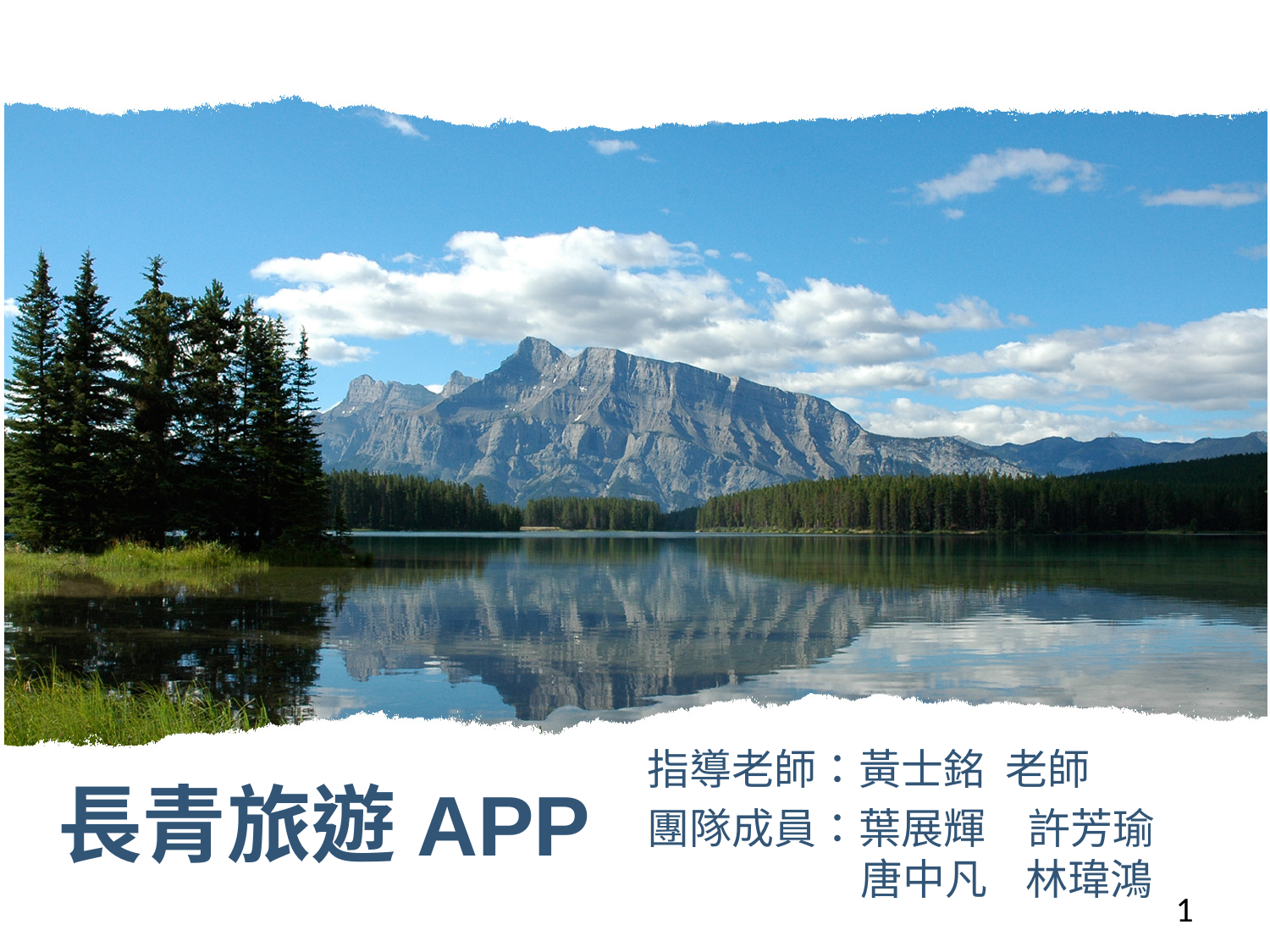

# 長青旅遊APP
指導老師：黃士銘  老師
團隊成員：葉展輝	許芳瑜
         	        唐中凡    林瑋鴻

 1